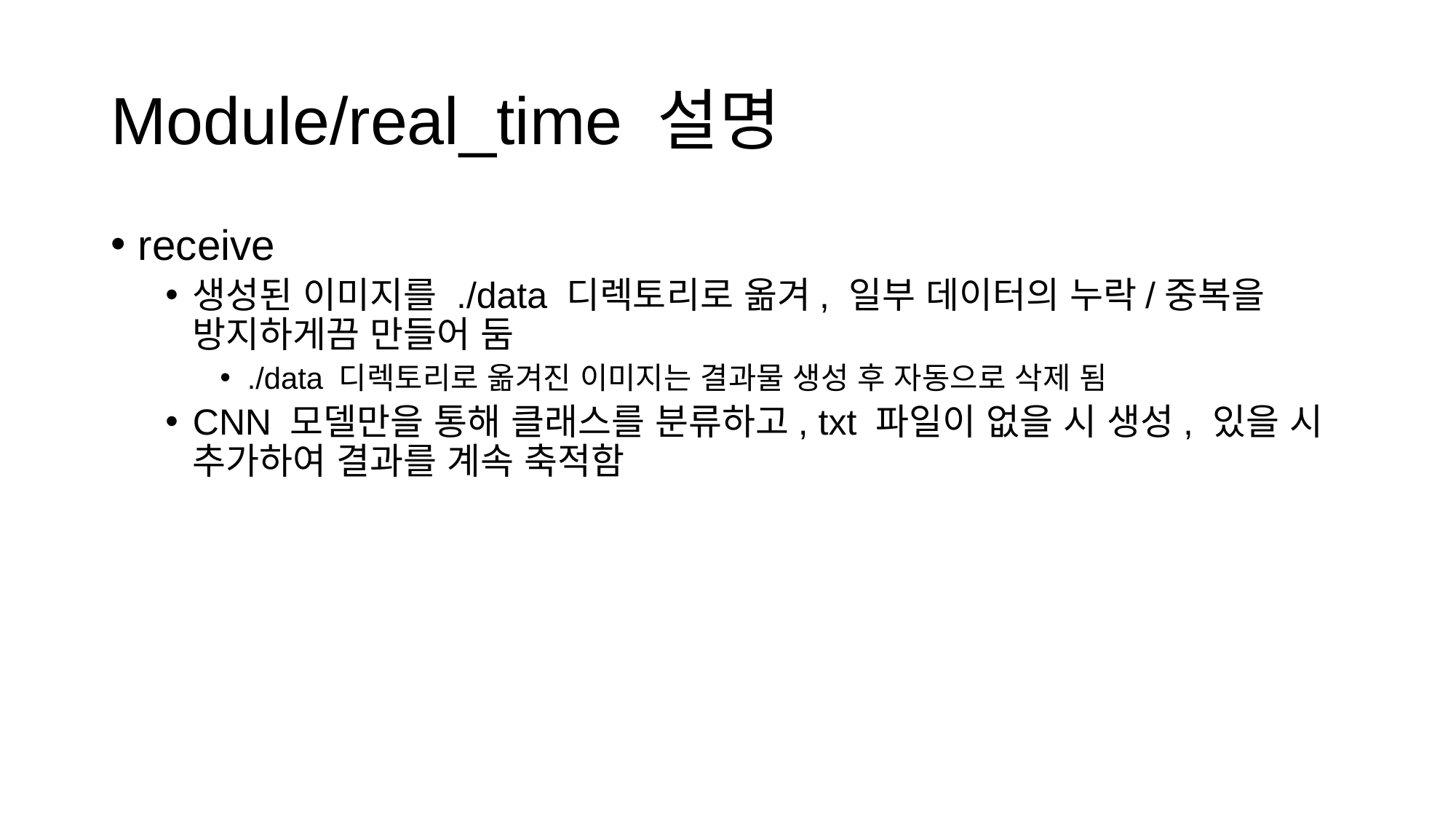

# Module/real_time 설명
receive
생성된 이미지를 ./data 디렉토리로 옮겨, 일부 데이터의 누락/중복을 방지하게끔 만들어 둠
./data 디렉토리로 옮겨진 이미지는 결과물 생성 후 자동으로 삭제 됨
CNN 모델만을 통해 클래스를 분류하고, txt 파일이 없을 시 생성, 있을 시 추가하여 결과를 계속 축적함